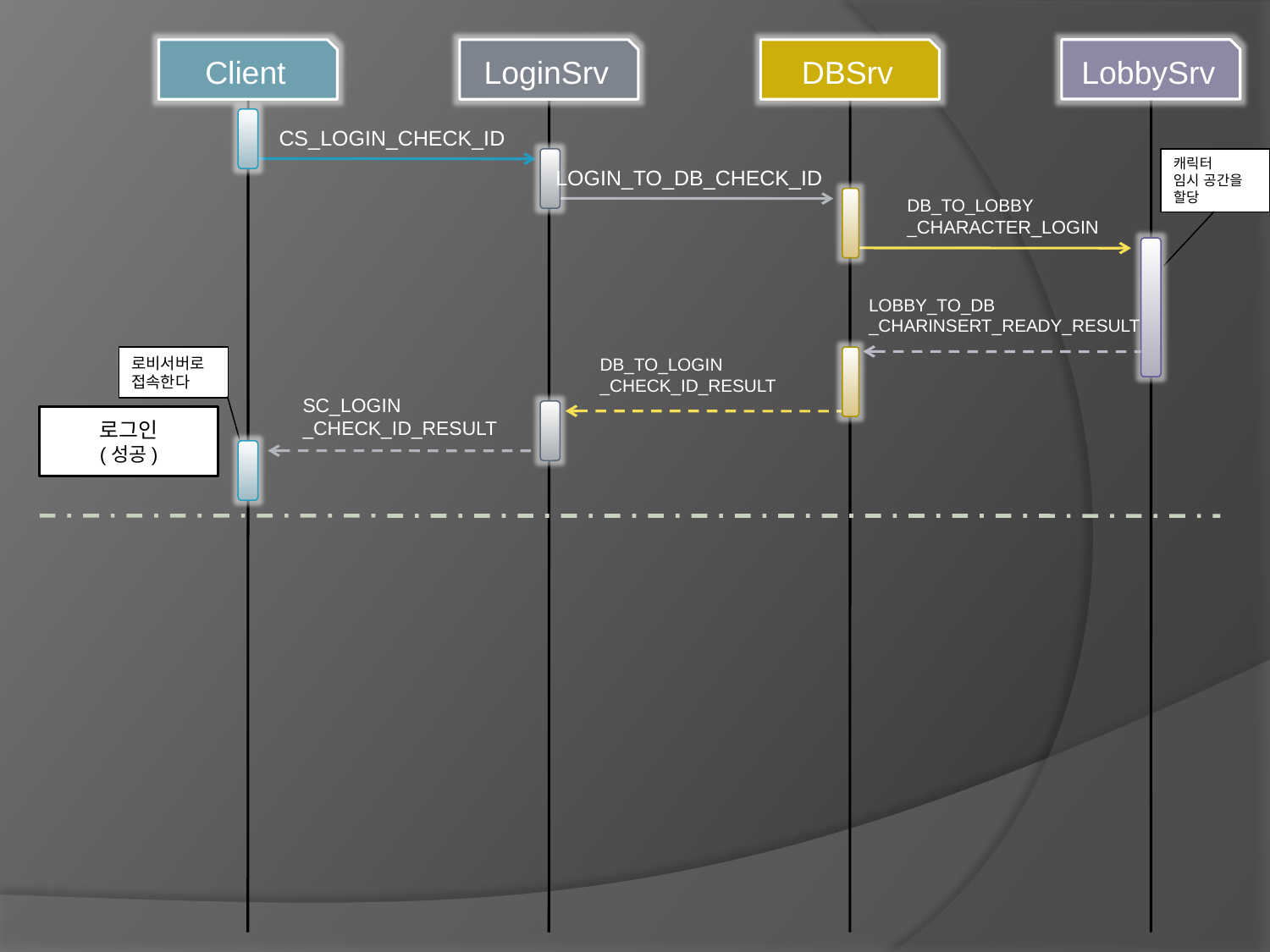

LobbySrv
Client
LoginSrv
DBSrv

CS_LOGIN_CHECK_ID

캐릭터
임시 공간을
할당
LOGIN_TO_DB_CHECK_ID

DB_TO_LOBBY
_CHARACTER_LOGIN

LOBBY_TO_DB
_CHARINSERT_READY_RESULT
로비서버로
접속한다
DB_TO_LOGIN
_CHECK_ID_RESULT

SC_LOGIN
_CHECK_ID_RESULT

로그인
(성공)